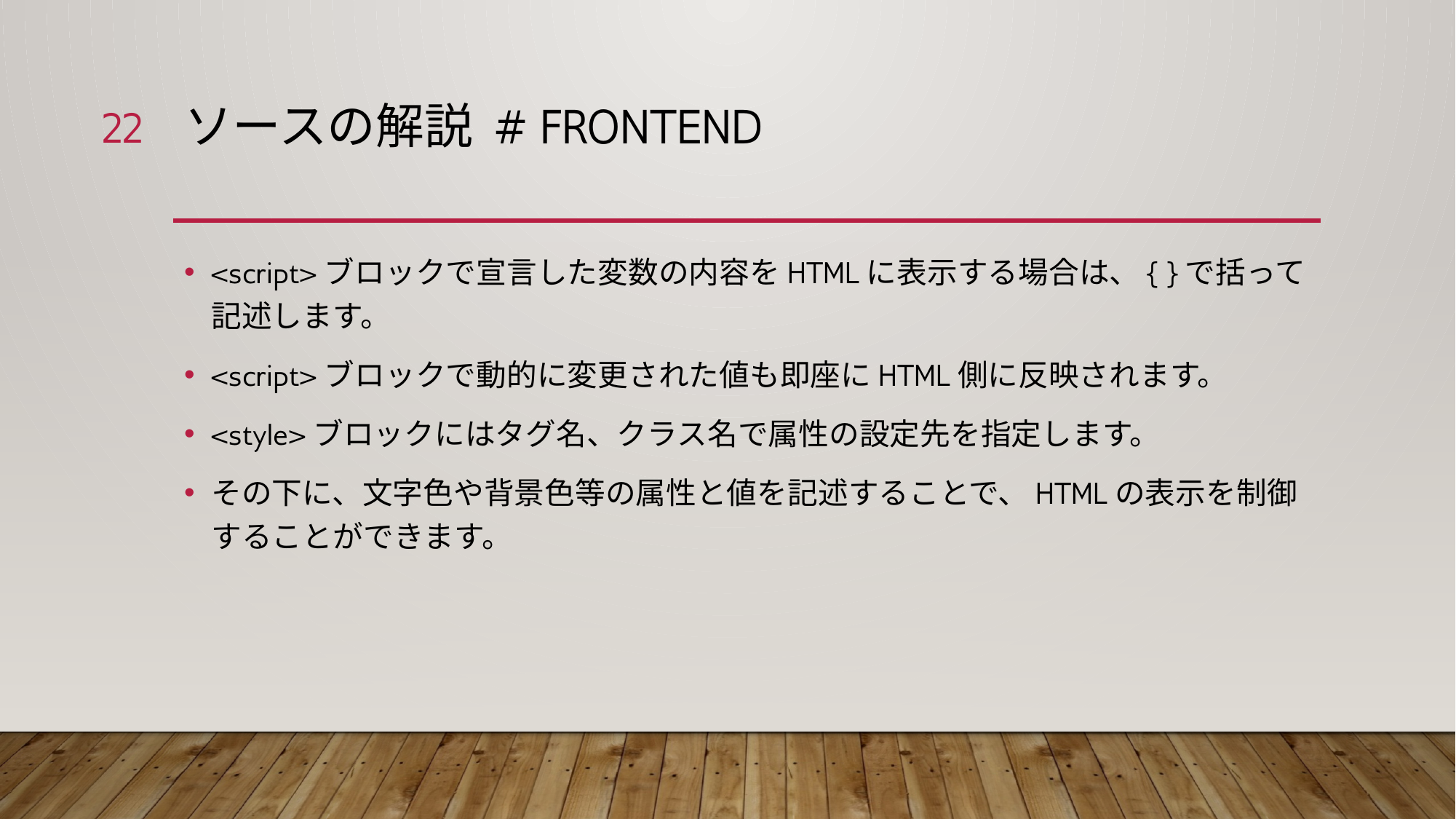

22
# ソースの解説 # frontend
<script>ブロックで宣言した変数の内容をHTMLに表示する場合は、{ }で括って記述します。
<script>ブロックで動的に変更された値も即座にHTML側に反映されます。
<style>ブロックにはタグ名、クラス名で属性の設定先を指定します。
その下に、文字色や背景色等の属性と値を記述することで、HTMLの表示を制御することができます。